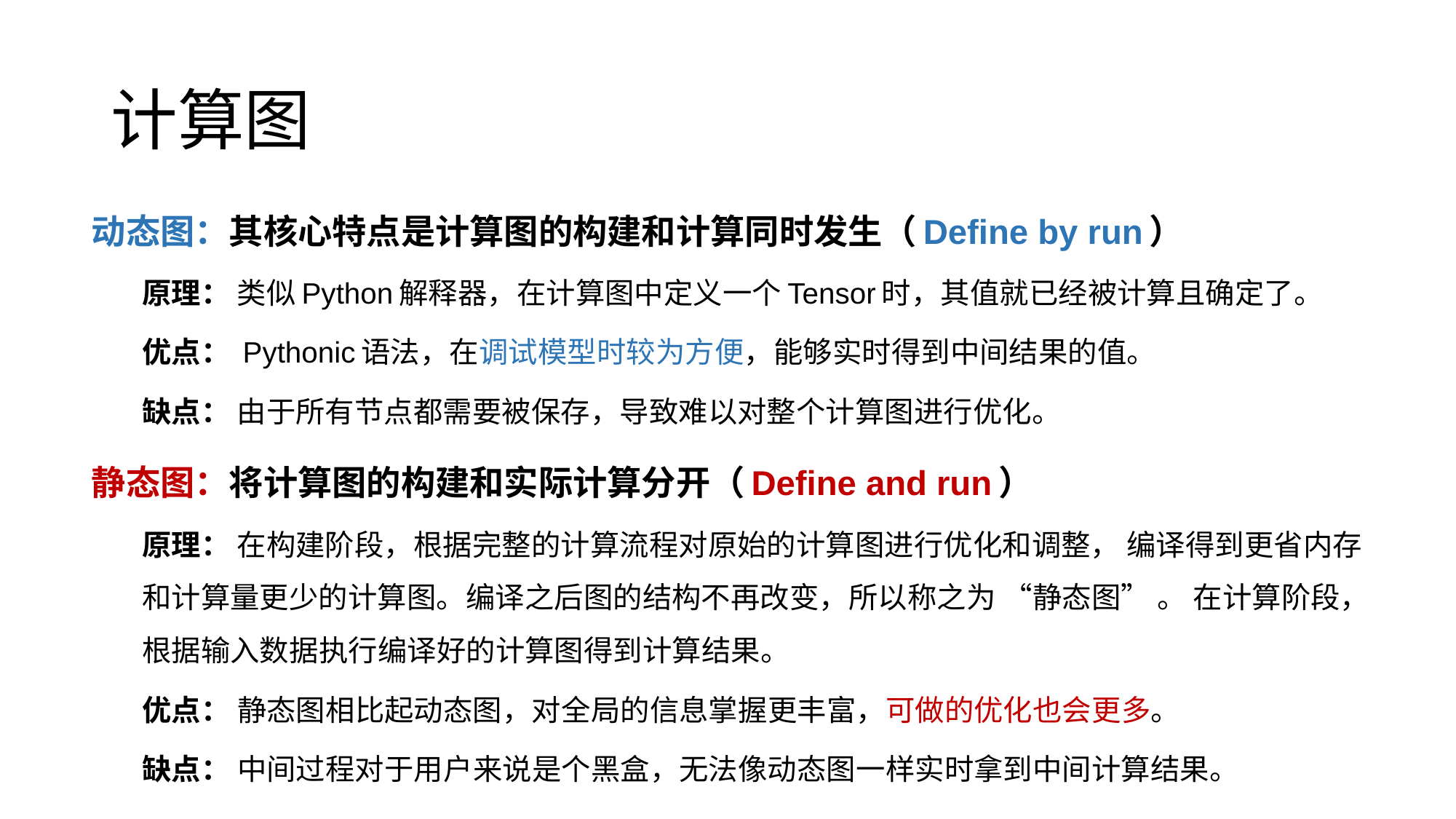

# 计算图
动态图：其核心特点是计算图的构建和计算同时发生（Define by run）
原理： 类似Python解释器，在计算图中定义一个Tensor时，其值就已经被计算且确定了。
优点： Pythonic语法，在调试模型时较为方便，能够实时得到中间结果的值。
缺点： 由于所有节点都需要被保存，导致难以对整个计算图进行优化。
静态图：将计算图的构建和实际计算分开（Define and run）
原理： 在构建阶段，根据完整的计算流程对原始的计算图进行优化和调整， 编译得到更省内存和计算量更少的计算图。编译之后图的结构不再改变，所以称之为 “静态图” 。 在计算阶段，根据输入数据执行编译好的计算图得到计算结果。
优点： 静态图相比起动态图，对全局的信息掌握更丰富，可做的优化也会更多。
缺点： 中间过程对于用户来说是个黑盒，无法像动态图一样实时拿到中间计算结果。